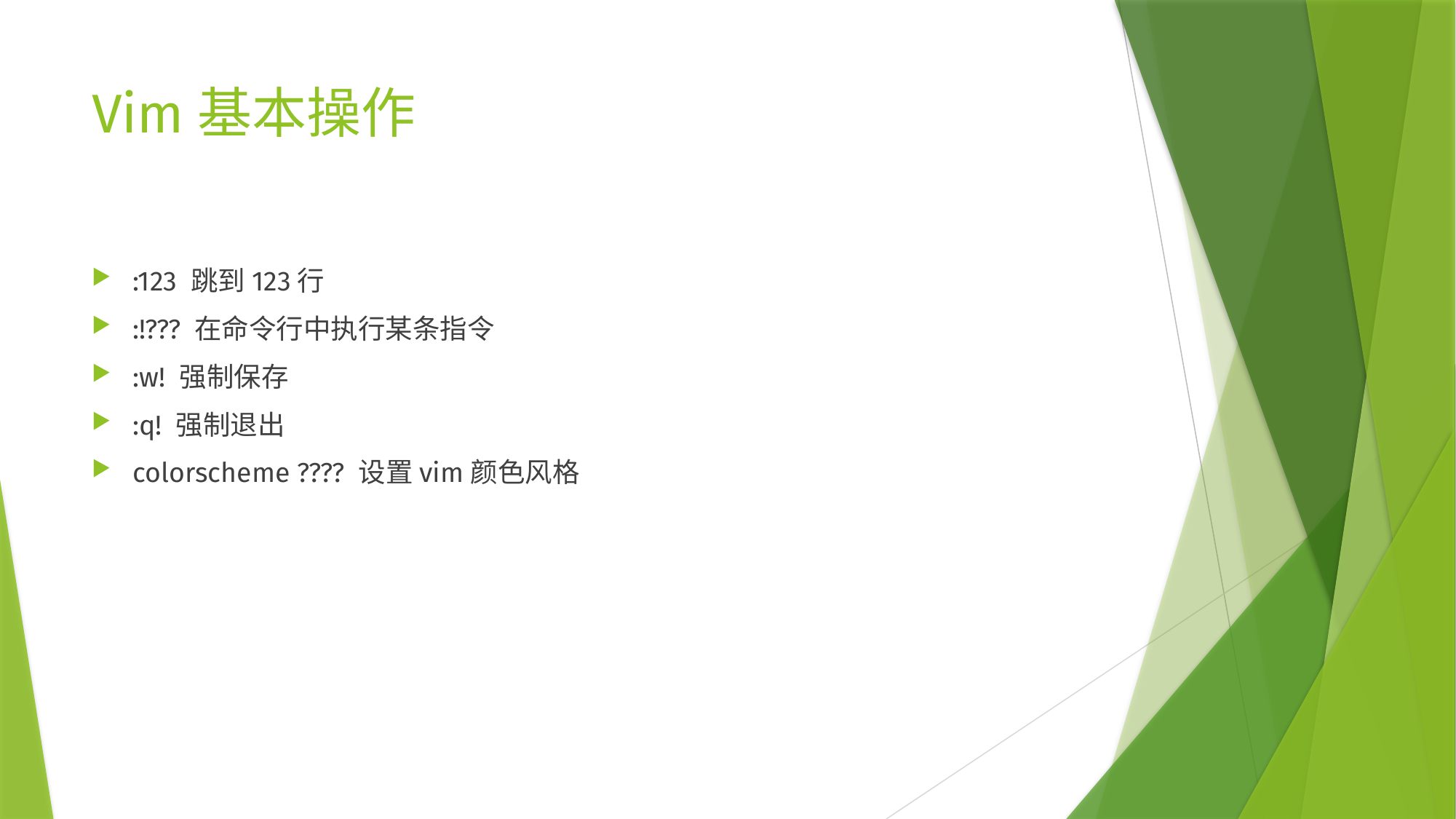

# Vim基本操作
:123 跳到123行
:!??? 在命令行中执行某条指令
:w! 强制保存
:q! 强制退出
colorscheme ???? 设置vim颜色风格